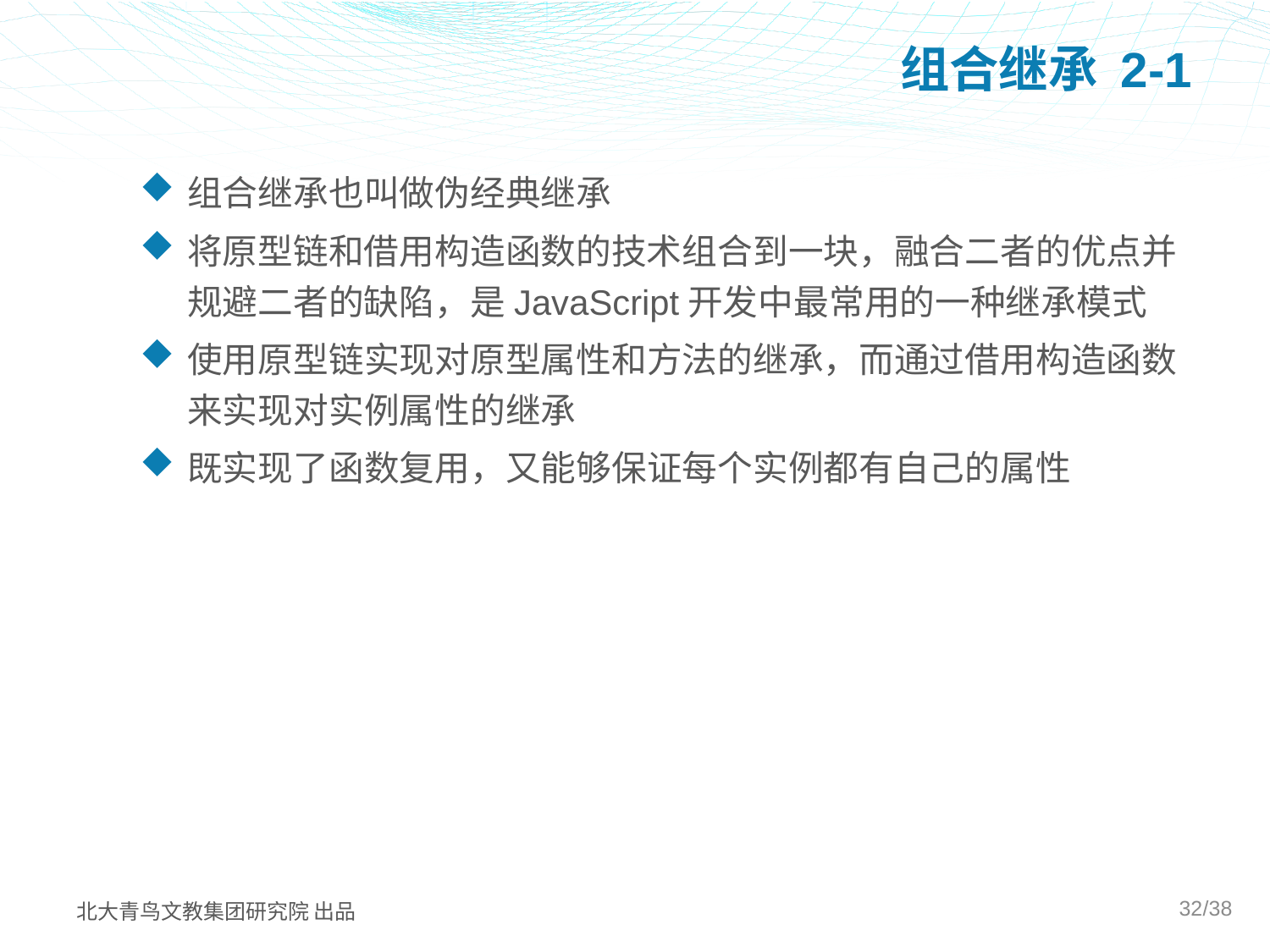

# 组合继承 2-1
组合继承也叫做伪经典继承
将原型链和借用构造函数的技术组合到一块，融合二者的优点并规避二者的缺陷，是JavaScript开发中最常用的一种继承模式
使用原型链实现对原型属性和方法的继承，而通过借用构造函数来实现对实例属性的继承
既实现了函数复用，又能够保证每个实例都有自己的属性

32/38